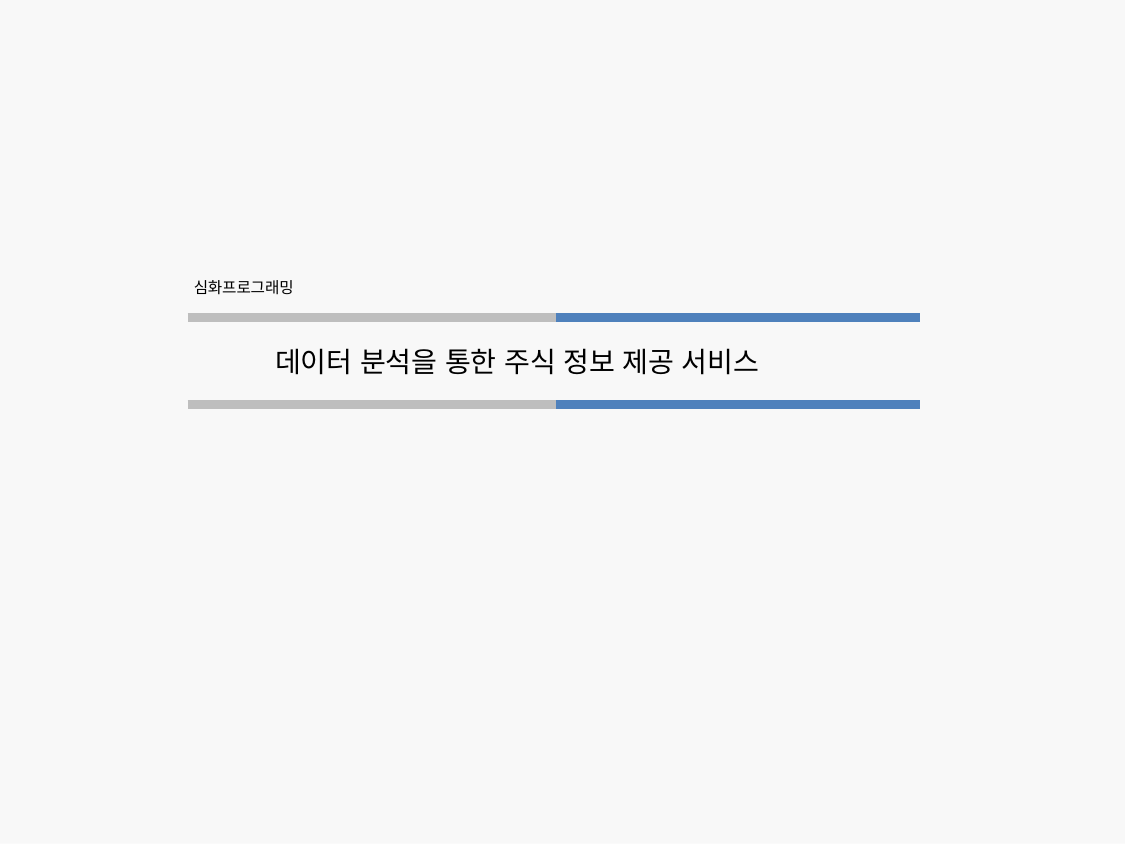

심화프로그래밍

데이터 분석을 통한 주식 정보 제공 서비스